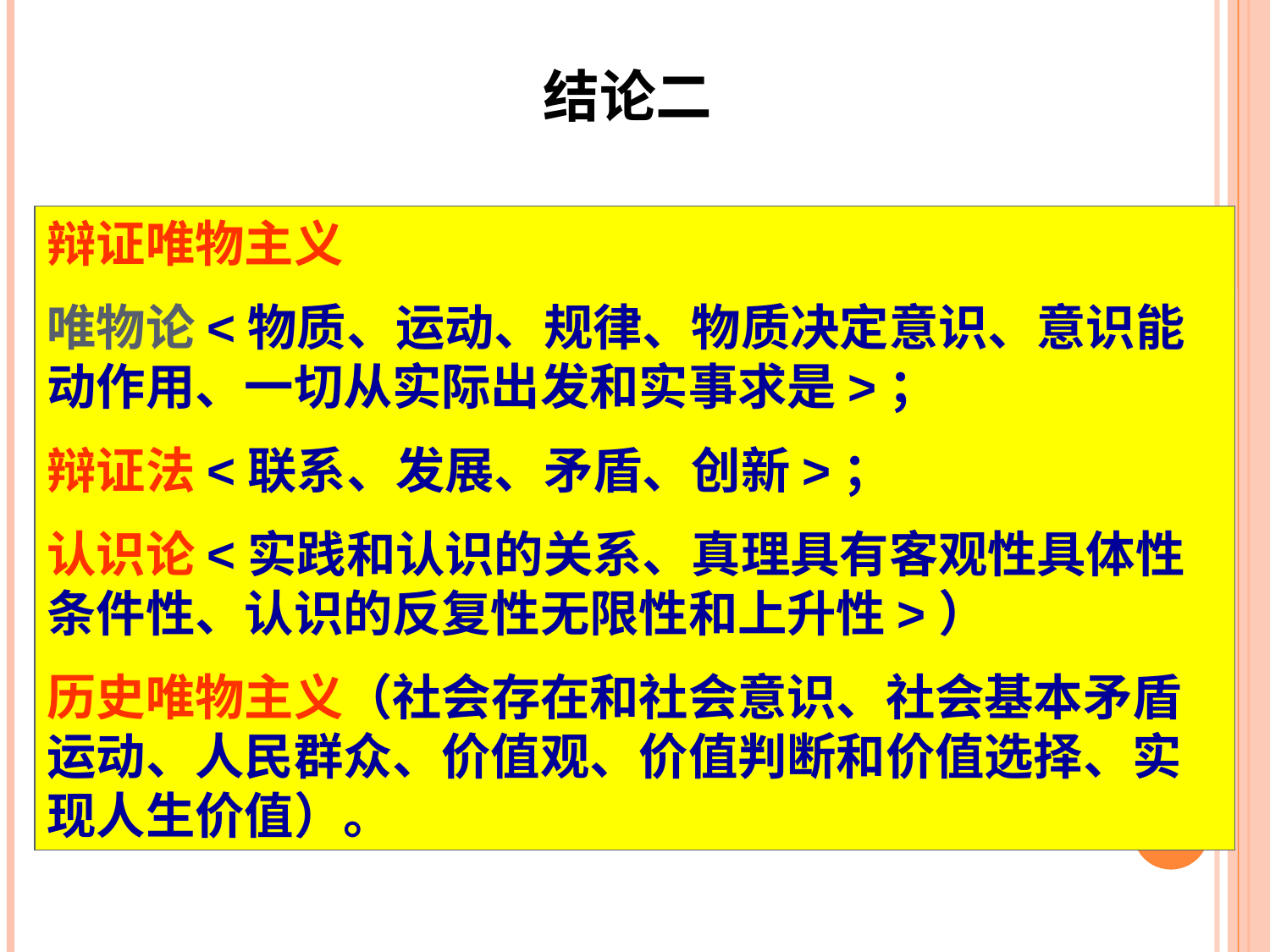

结论二
辩证唯物主义
唯物论<物质、运动、规律、物质决定意识、意识能动作用、一切从实际出发和实事求是>；
辩证法<联系、发展、矛盾、创新>；
认识论<实践和认识的关系、真理具有客观性具体性条件性、认识的反复性无限性和上升性>）
历史唯物主义（社会存在和社会意识、社会基本矛盾运动、人民群众、价值观、价值判断和价值选择、实现人生价值）。